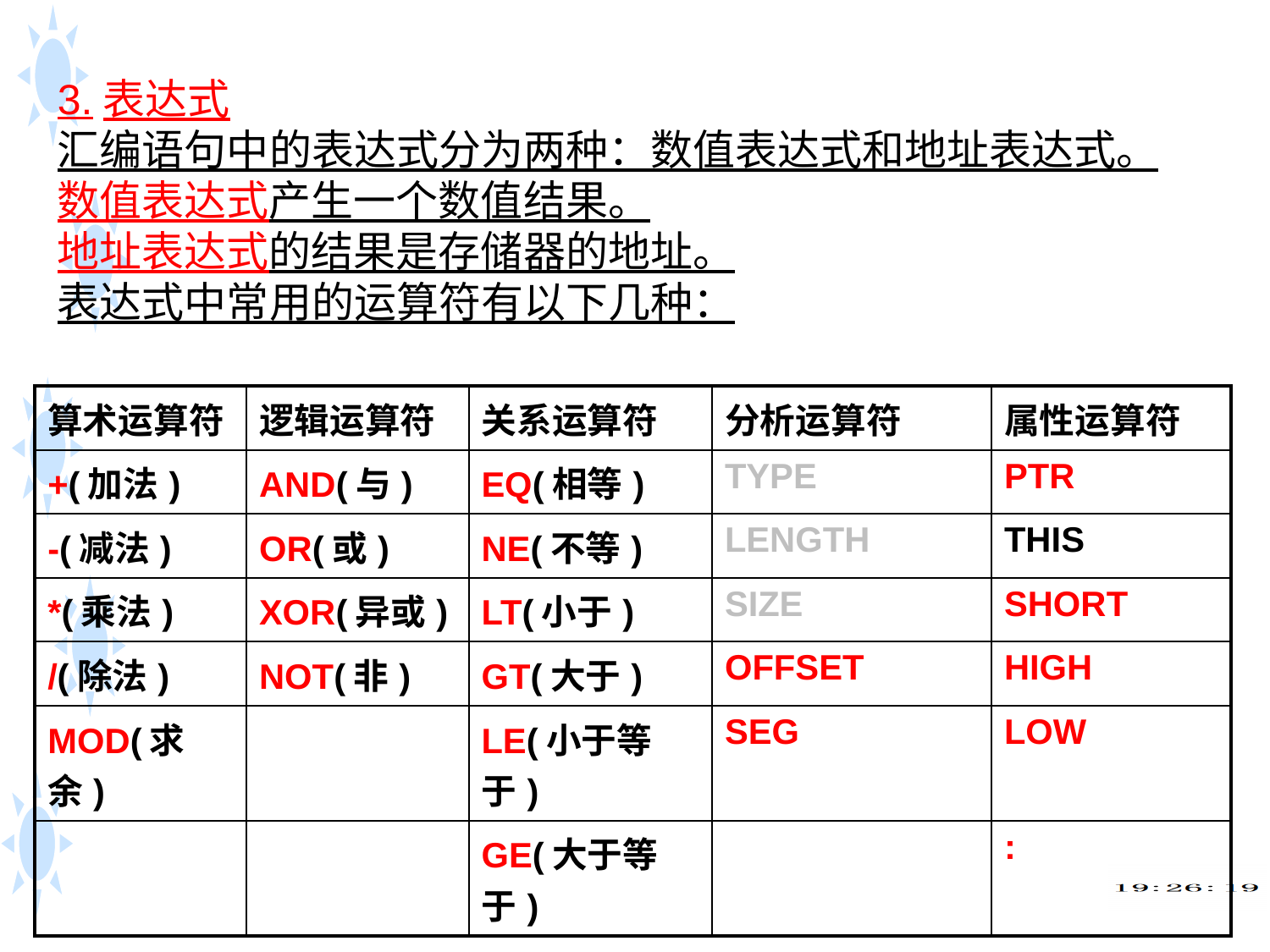

3.表达式
汇编语句中的表达式分为两种：数值表达式和地址表达式。
数值表达式产生一个数值结果。
地址表达式的结果是存储器的地址。
表达式中常用的运算符有以下几种：
| 算术运算符 | 逻辑运算符 | 关系运算符 | 分析运算符 | 属性运算符 |
| --- | --- | --- | --- | --- |
| +(加法) | AND(与) | EQ(相等) | TYPE | PTR |
| -(减法) | OR(或) | NE(不等) | LENGTH | THIS |
| \*(乘法) | XOR(异或) | LT(小于) | SIZE | SHORT |
| /(除法) | NOT(非) | GT(大于) | OFFSET | HIGH |
| MOD(求余) |  | LE(小于等于) | SEG | LOW |
|  |  | GE(大于等于) |  | : |
22